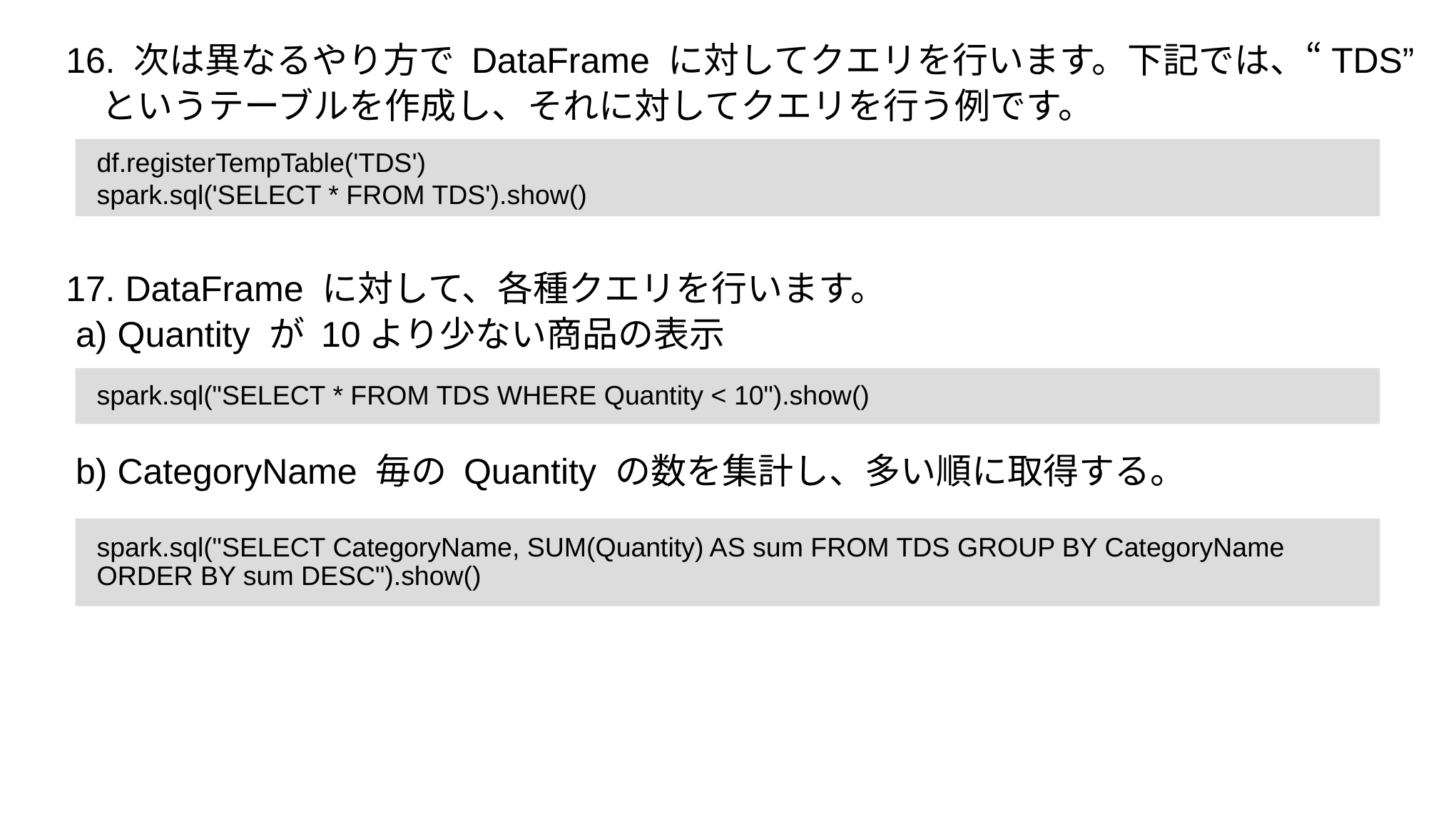

16. 次は異なるやり方で DataFrame に対してクエリを行います。下記では、“TDS”
　というテーブルを作成し、それに対してクエリを行う例です。

17. DataFrame に対して、各種クエリを行います。
 a) Quantity が 10より少ない商品の表示

 b) CategoryName 毎の Quantity の数を集計し、多い順に取得する。

df.registerTempTable('TDS')
spark.sql('SELECT * FROM TDS').show()
spark.sql("SELECT * FROM TDS WHERE Quantity < 10").show()
spark.sql("SELECT CategoryName, SUM(Quantity) AS sum FROM TDS GROUP BY CategoryName ORDER BY sum DESC").show()